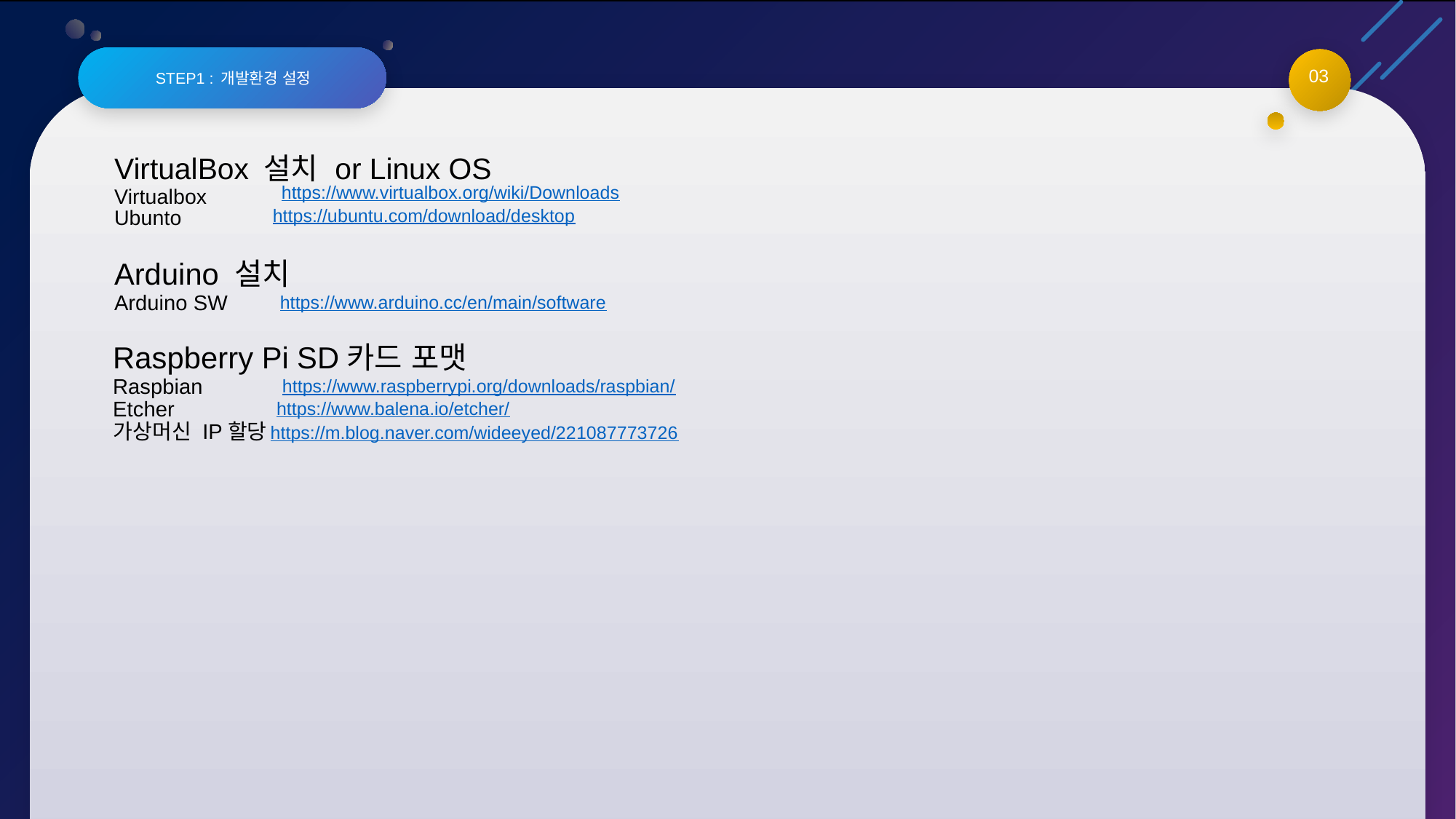

STEP1 : 개발환경 설정
03
VirtualBox 설치 or Linux OS
Virtualbox
Ubunto
https://www.virtualbox.org/wiki/Downloads
https://ubuntu.com/download/desktop
Arduino 설치
Arduino SW
https://www.arduino.cc/en/main/software
Raspberry Pi SD카드 포맷
Raspbian
Etcher
가상머신 IP할당
https://www.raspberrypi.org/downloads/raspbian/
https://www.balena.io/etcher/
https://m.blog.naver.com/wideeyed/221087773726